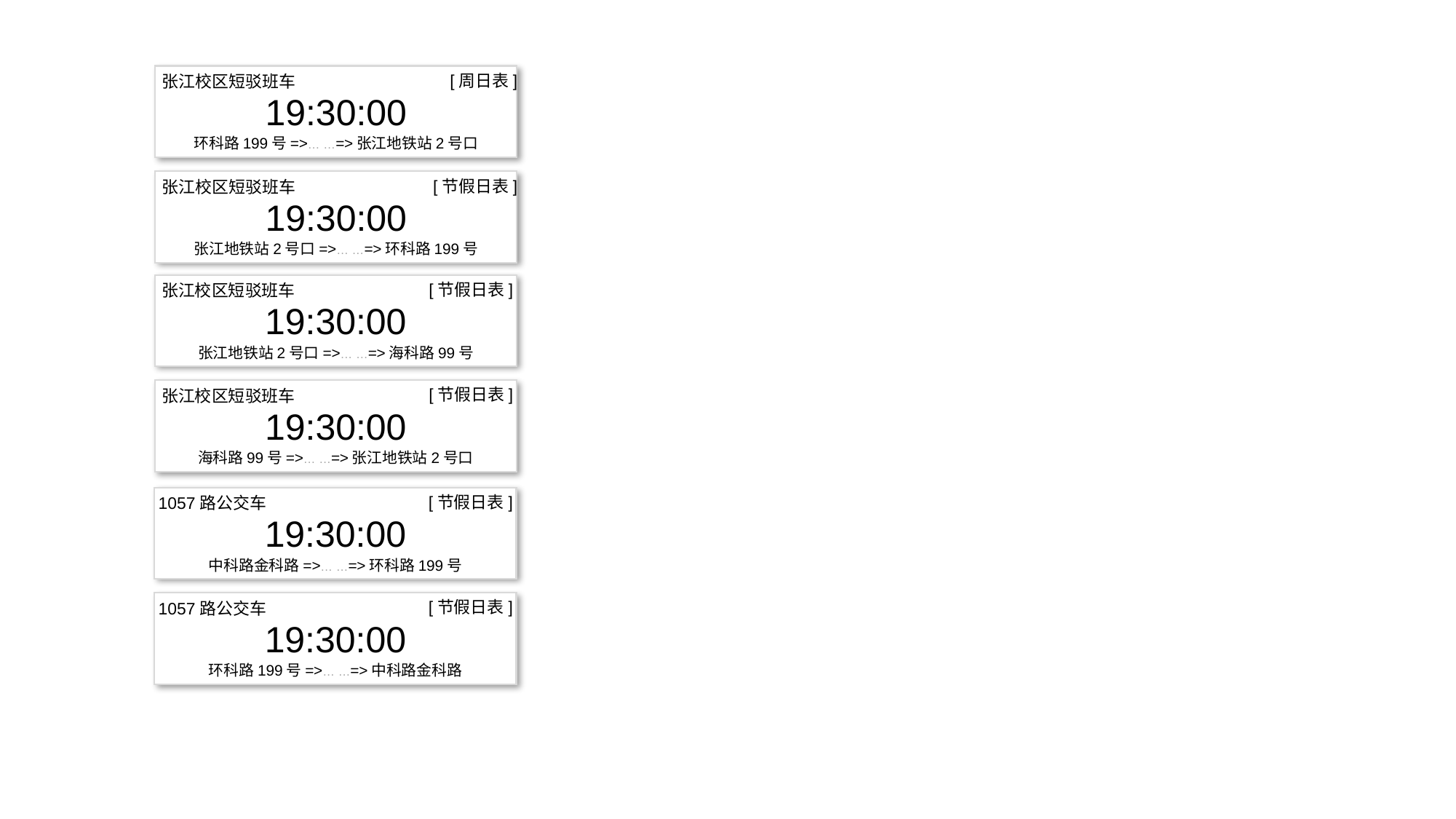

[周日表]
张江校区短驳班车

19:30:00
环科路199号=>… …=>张江地铁站2号口
[节假日表]
张江校区短驳班车

19:30:00
张江地铁站2号口=>… …=>环科路199号
[节假日表]
张江校区短驳班车

19:30:00
张江地铁站2号口=>… …=>海科路99号
[节假日表]
张江校区短驳班车

19:30:00
海科路99号=>… …=>张江地铁站2号口
[节假日表]
1057路公交车

19:30:00
中科路金科路=>… …=>环科路199号
[节假日表]
1057路公交车

19:30:00
环科路199号=>… …=>中科路金科路